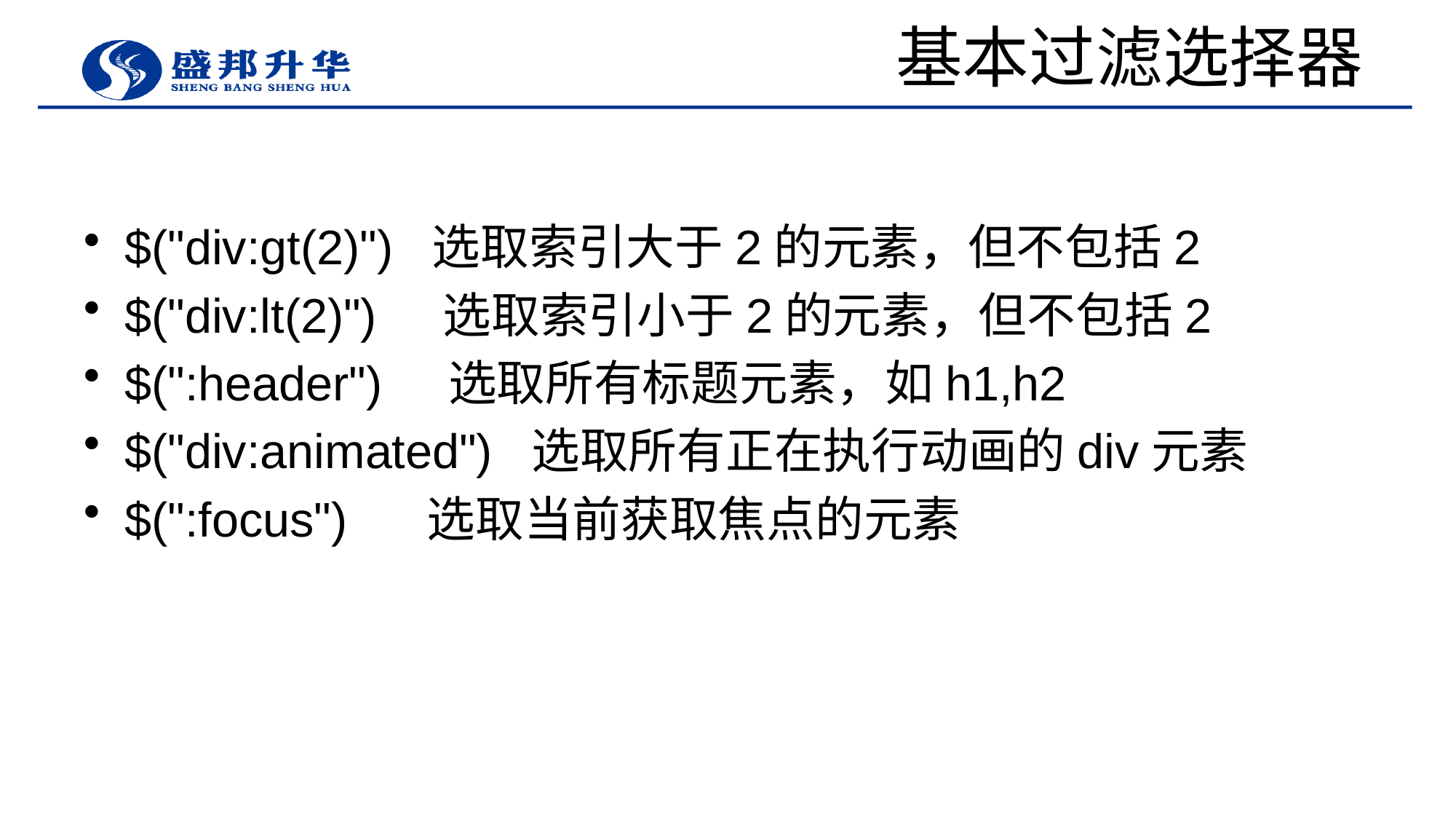

# 基本过滤选择器
$("div:gt(2)")  选取索引大于2的元素，但不包括2
$("div:lt(2)")    选取索引小于2的元素，但不包括2
$(":header")    选取所有标题元素，如h1,h2
$("div:animated")  选取所有正在执行动画的div元素
$(":focus")     选取当前获取焦点的元素